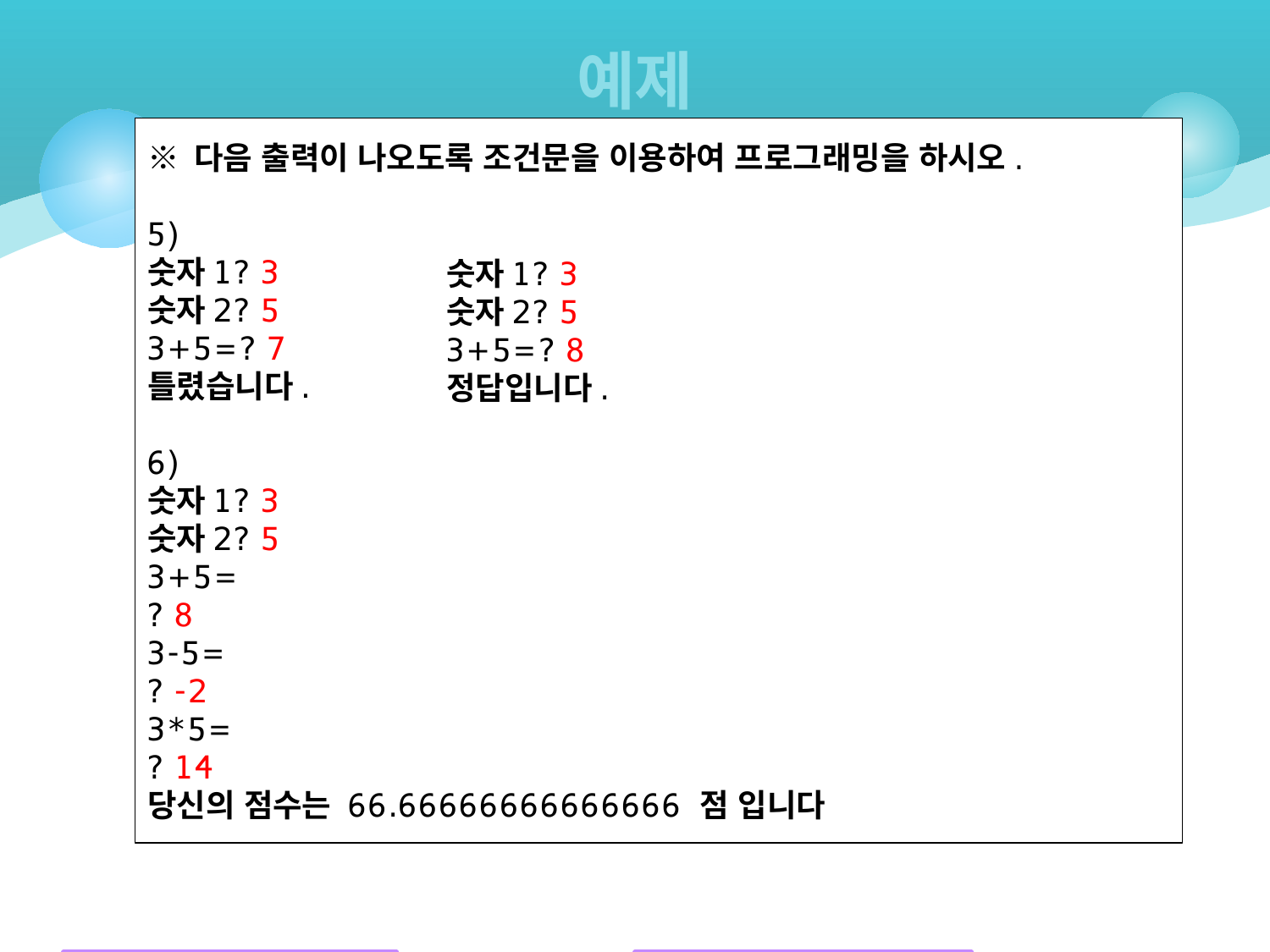

# 예제
※ 다음 출력이 나오도록 조건문을 이용하여 프로그래밍을 하시오.

5)
숫자1? 3
숫자2? 5
3+5=? 7
틀렸습니다.

6)
숫자1? 3
숫자2? 5
3+5=
? 8
3-5=
? -2
3*5=
? 14
당신의 점수는 66.66666666666666 점 입니다
숫자1? 3
숫자2? 5
3+5=? 8
정답입니다.
Input함수안에는 문자열만 사용가능(변수x)
Print(end=“”)
는 줄바꿈X하는 것
Round(x,2)
소수점 n번째까지 출력하는 함수
그냥round()만 쓰면 소수점이 사라짐